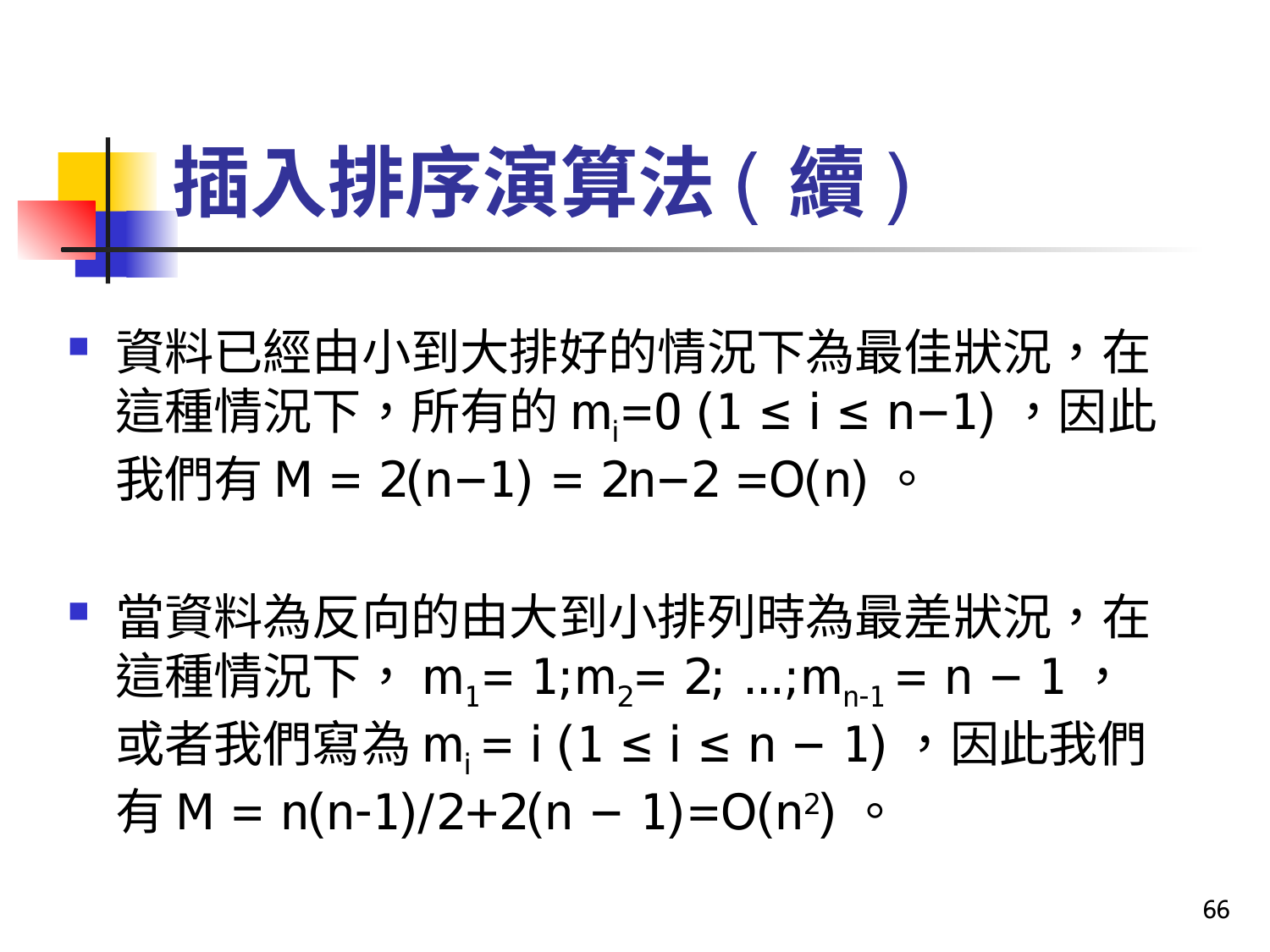

# 插入排序演算法(續)
資料已經由小到大排好的情況下為最佳狀況，在這種情況下，所有的mi=0 (1 ≤ i ≤ n−1)，因此我們有M = 2(n−1) = 2n−2 =O(n)。

當資料為反向的由大到小排列時為最差狀況，在這種情況下，m1= 1;m2= 2; …;mn-1 = n − 1，或者我們寫為mi = i (1 ≤ i ≤ n − 1)，因此我們有M = n(n-1)/2+2(n − 1)=O(n2)。
66